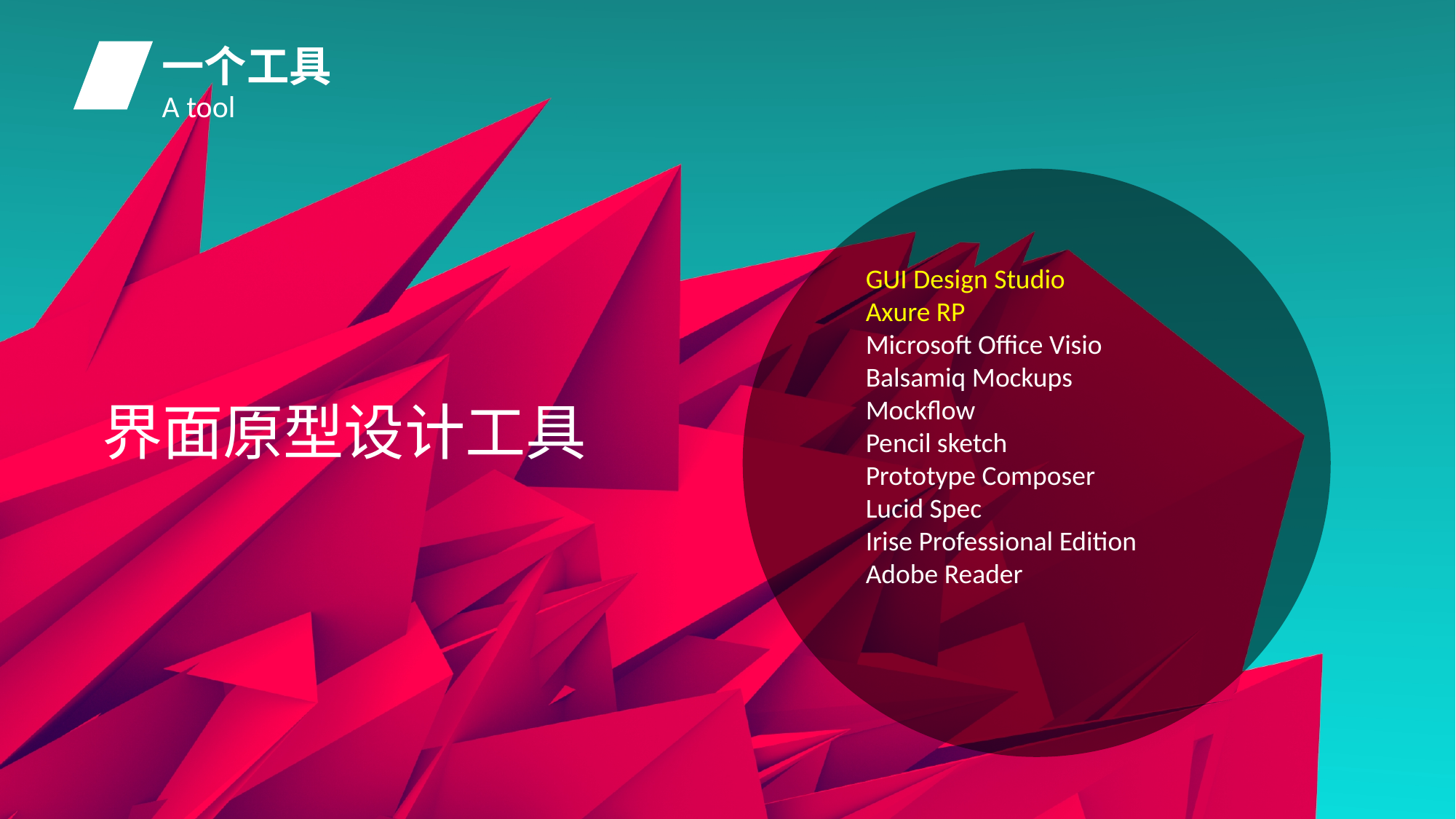

一个工具

A tool

GUI Design Studio
Axure RP
Microsoft Office Visio
Balsamiq Mockups
Mockflow
Pencil sketch
Prototype Composer
Lucid Spec
Irise Professional Edition
Adobe Reader
界面原型设计工具